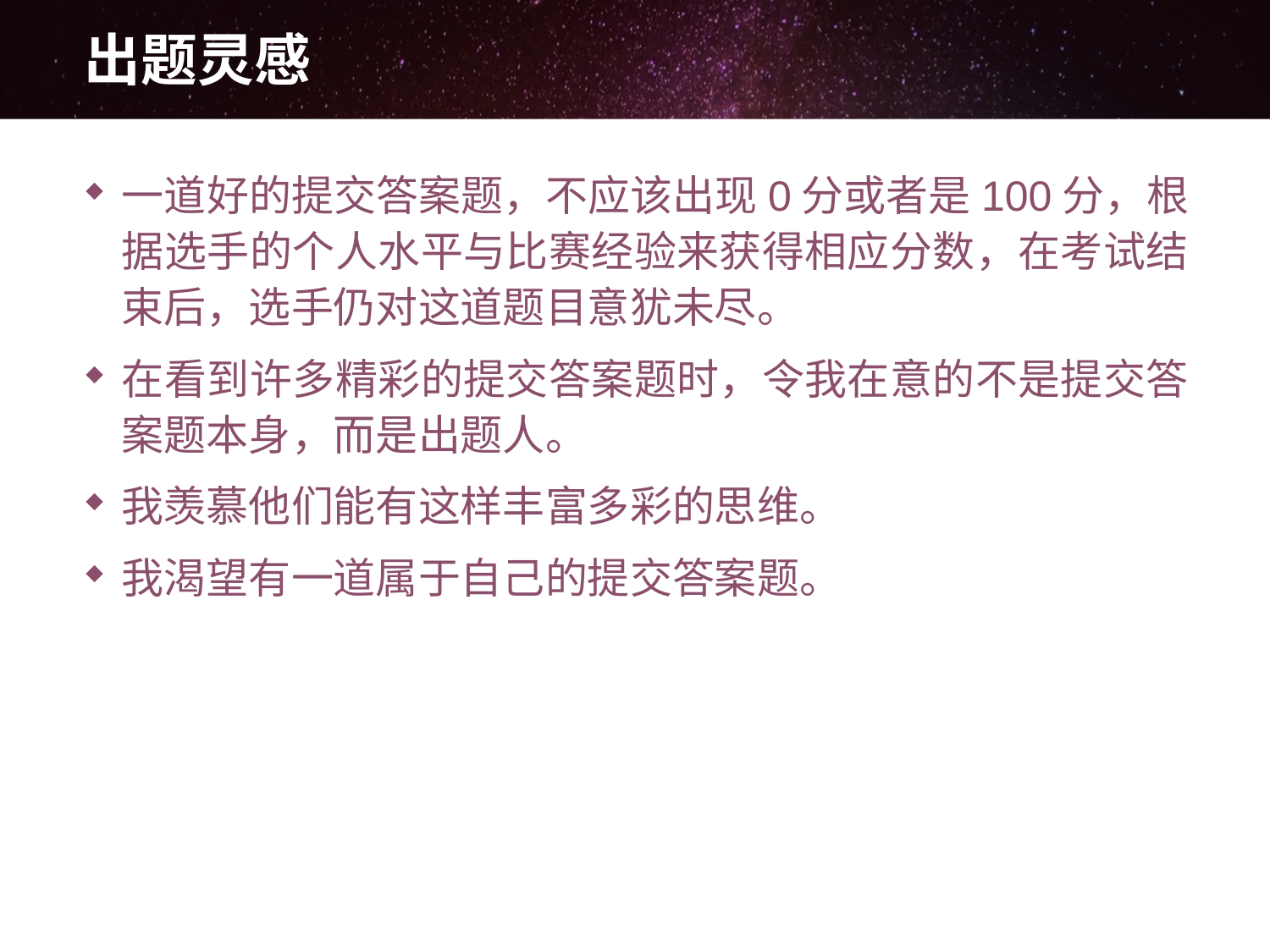

# 出题灵感
一道好的提交答案题，不应该出现0分或者是100分，根据选手的个人水平与比赛经验来获得相应分数，在考试结束后，选手仍对这道题目意犹未尽。
在看到许多精彩的提交答案题时，令我在意的不是提交答案题本身，而是出题人。
我羡慕他们能有这样丰富多彩的思维。
我渴望有一道属于自己的提交答案题。